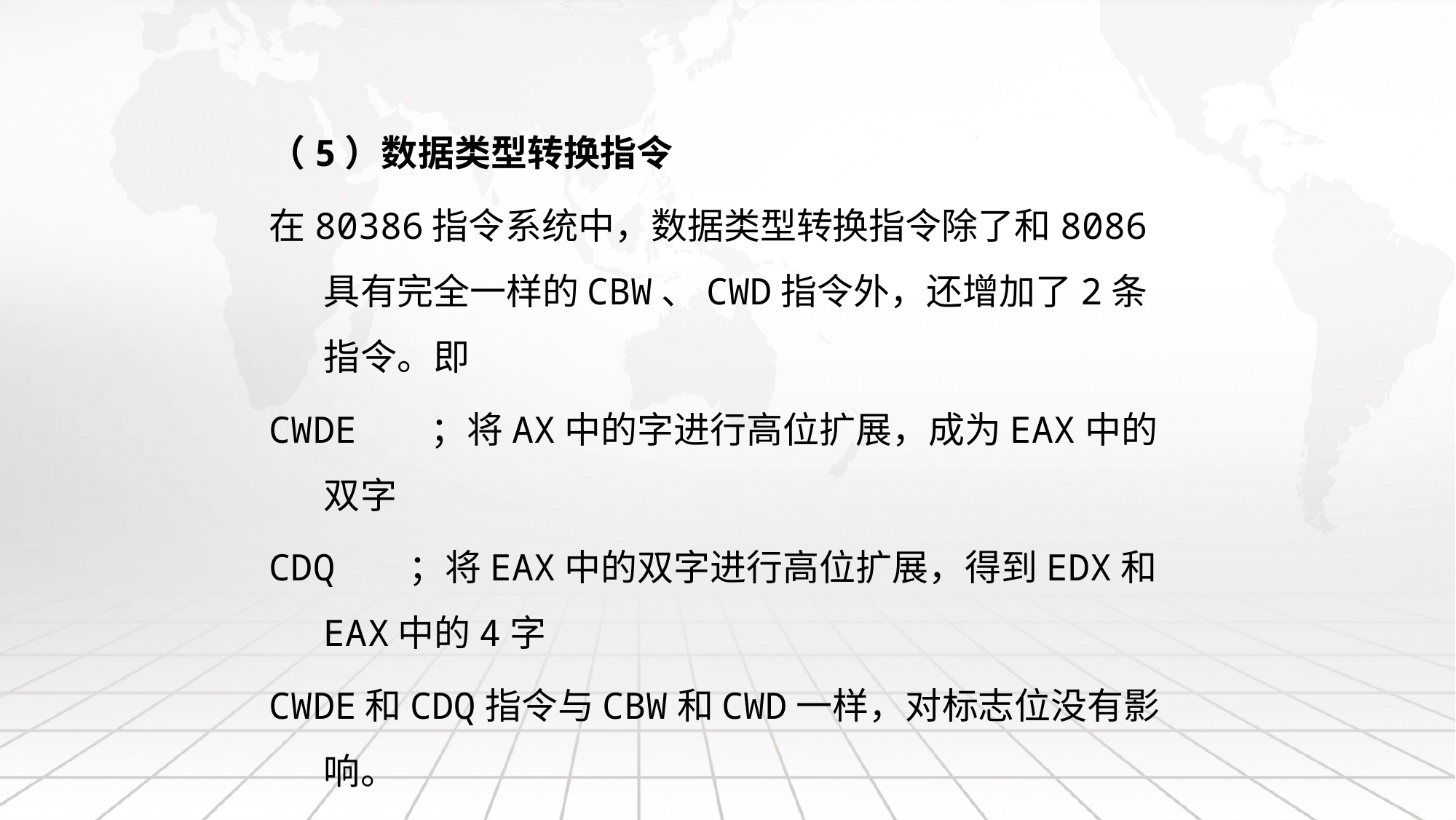

（5）数据类型转换指令
在80386指令系统中，数据类型转换指令除了和8086具有完全一样的CBW、CWD指令外，还增加了2条指令。即
CWDE   ；将AX中的字进行高位扩展，成为EAX中的双字
CDQ   ；将EAX中的双字进行高位扩展，得到EDX和EAX中的4字
CWDE和CDQ指令与CBW和CWD一样，对标志位没有影响。